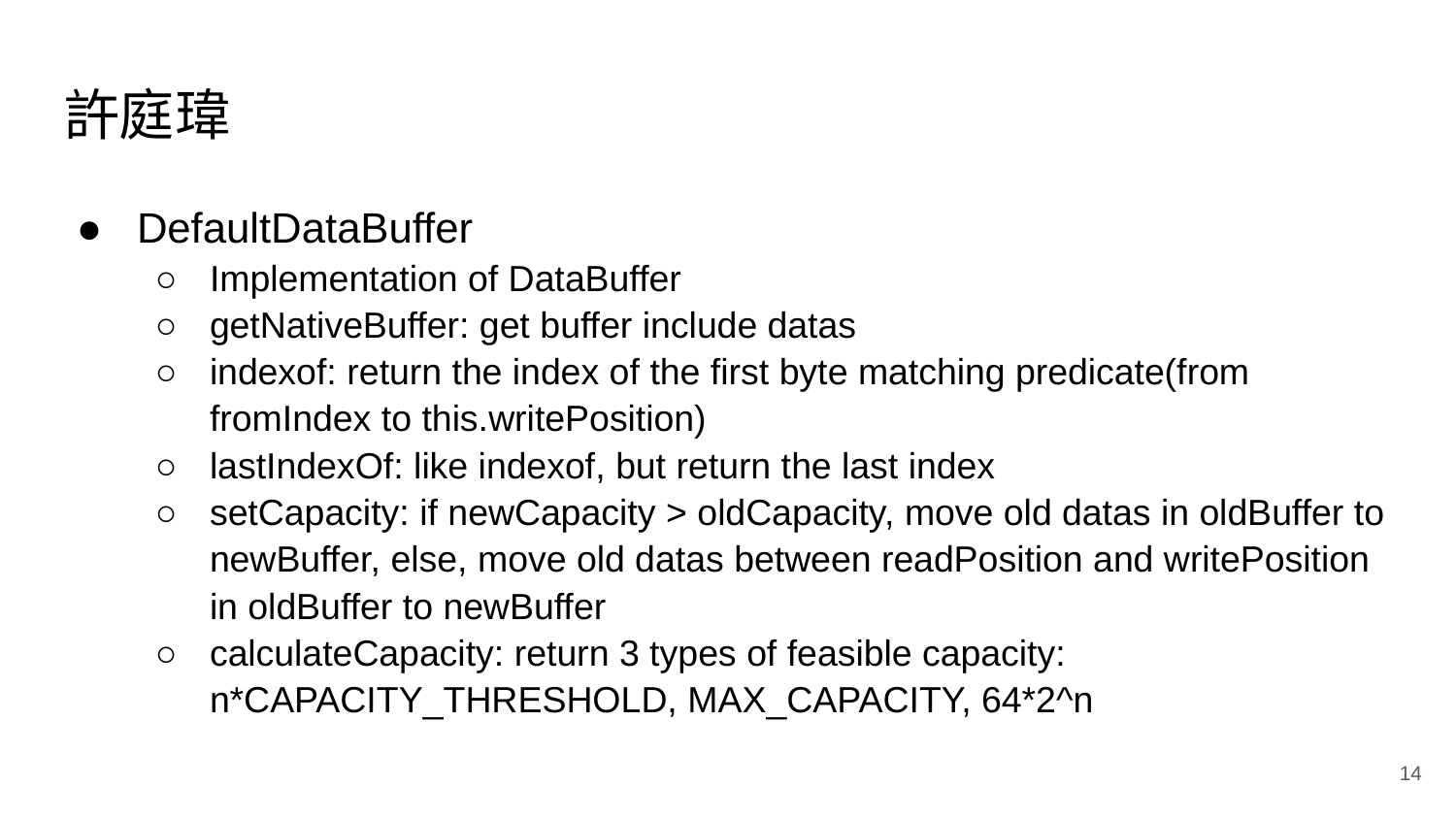

# 許庭瑋
DefaultDataBuffer
Implementation of DataBuffer
getNativeBuffer: get buffer include datas
indexof: return the index of the first byte matching predicate(from fromIndex to this.writePosition)
lastIndexOf: like indexof, but return the last index
setCapacity: if newCapacity > oldCapacity, move old datas in oldBuffer to newBuffer, else, move old datas between readPosition and writePosition in oldBuffer to newBuffer
calculateCapacity: return 3 types of feasible capacity: n*CAPACITY_THRESHOLD, MAX_CAPACITY, 64*2^n
14